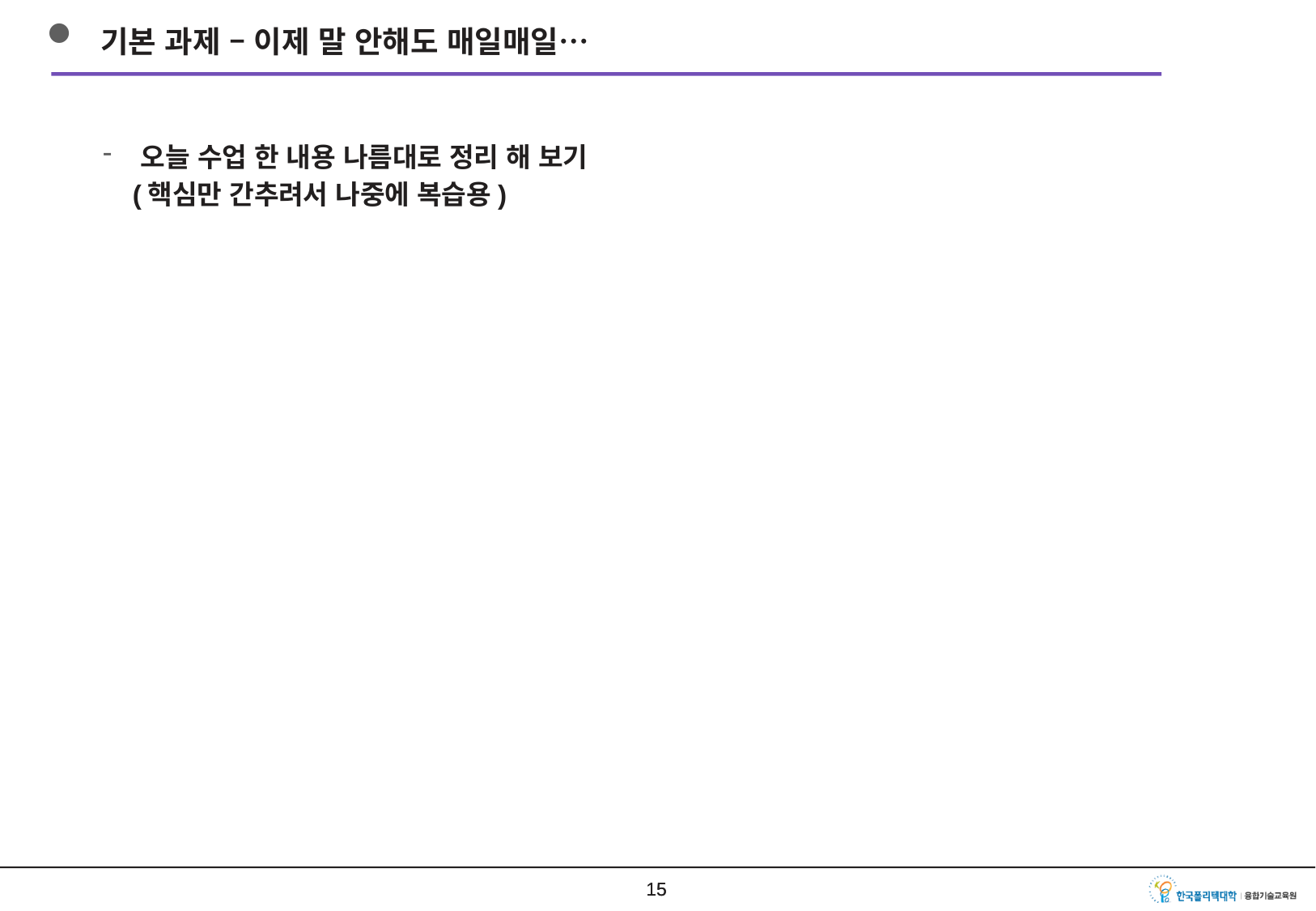

기본 과제 – 이제 말 안해도 매일매일…
오늘 수업 한 내용 나름대로 정리 해 보기
    (핵심만 간추려서 나중에 복습용)
15
15